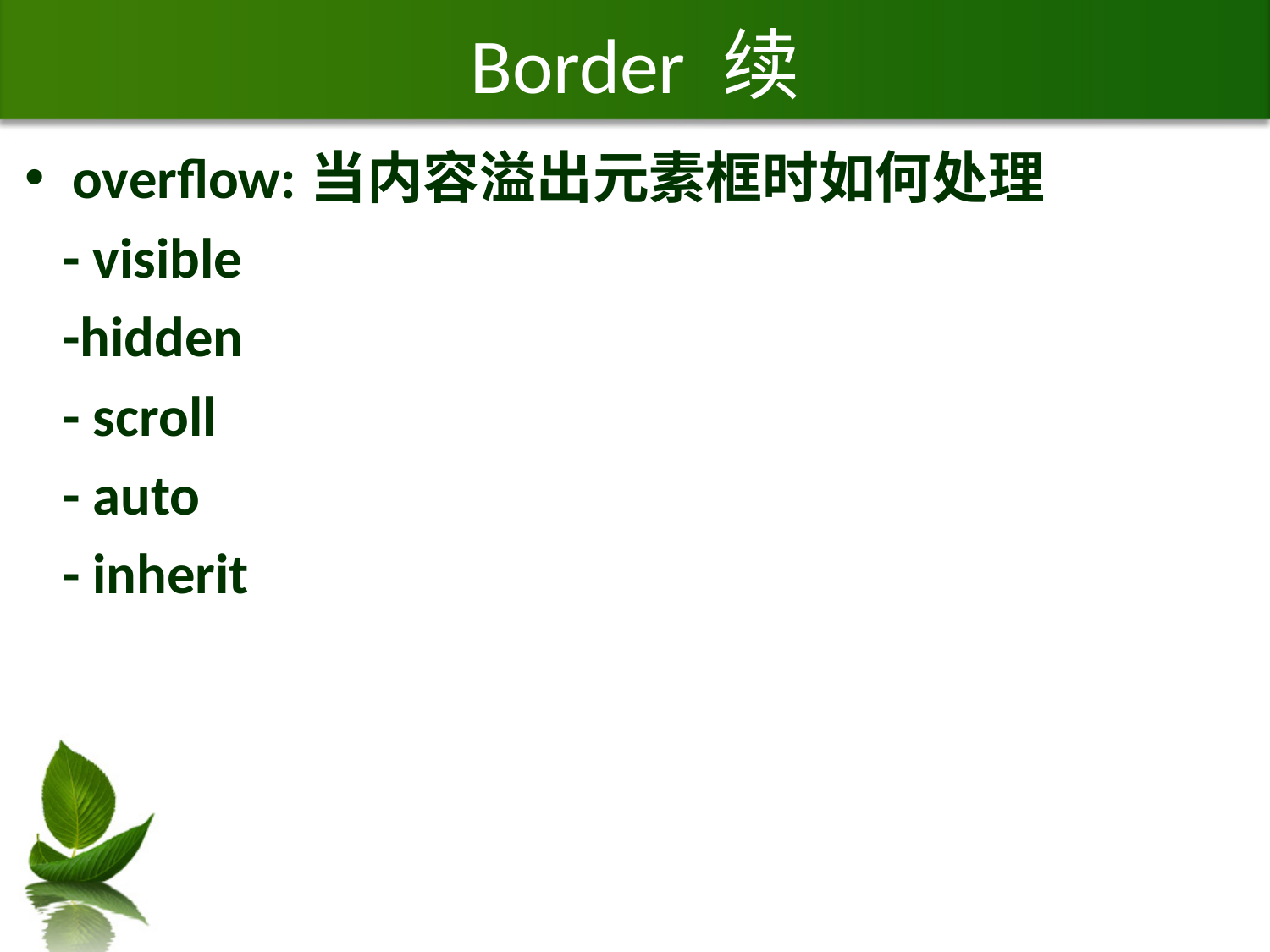

# Border 续
overflow:当内容溢出元素框时如何处理
   - visible
   -hidden
   - scroll
   - auto
   - inherit